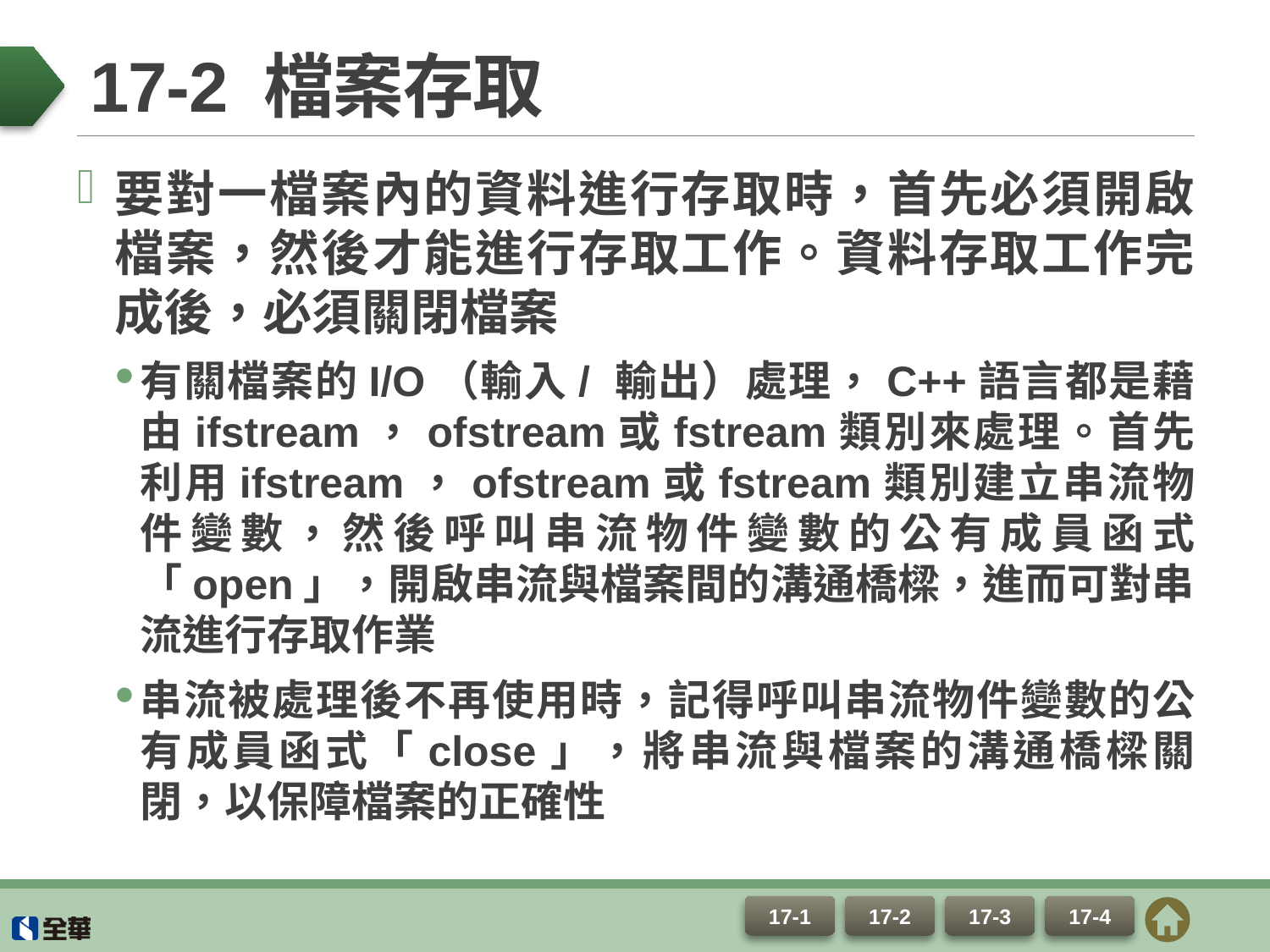

# 17-2 檔案存取
要對一檔案內的資料進行存取時，首先必須開啟檔案，然後才能進行存取工作。資料存取工作完成後，必須關閉檔案
有關檔案的I/O（輸入/ 輸出）處理，C++語言都是藉由ifstream，ofstream或fstream類別來處理。首先利用ifstream，ofstream或fstream類別建立串流物件變數，然後呼叫串流物件變數的公有成員函式「open」，開啟串流與檔案間的溝通橋樑，進而可對串流進行存取作業
串流被處理後不再使用時，記得呼叫串流物件變數的公有成員函式「close」，將串流與檔案的溝通橋樑關閉，以保障檔案的正確性